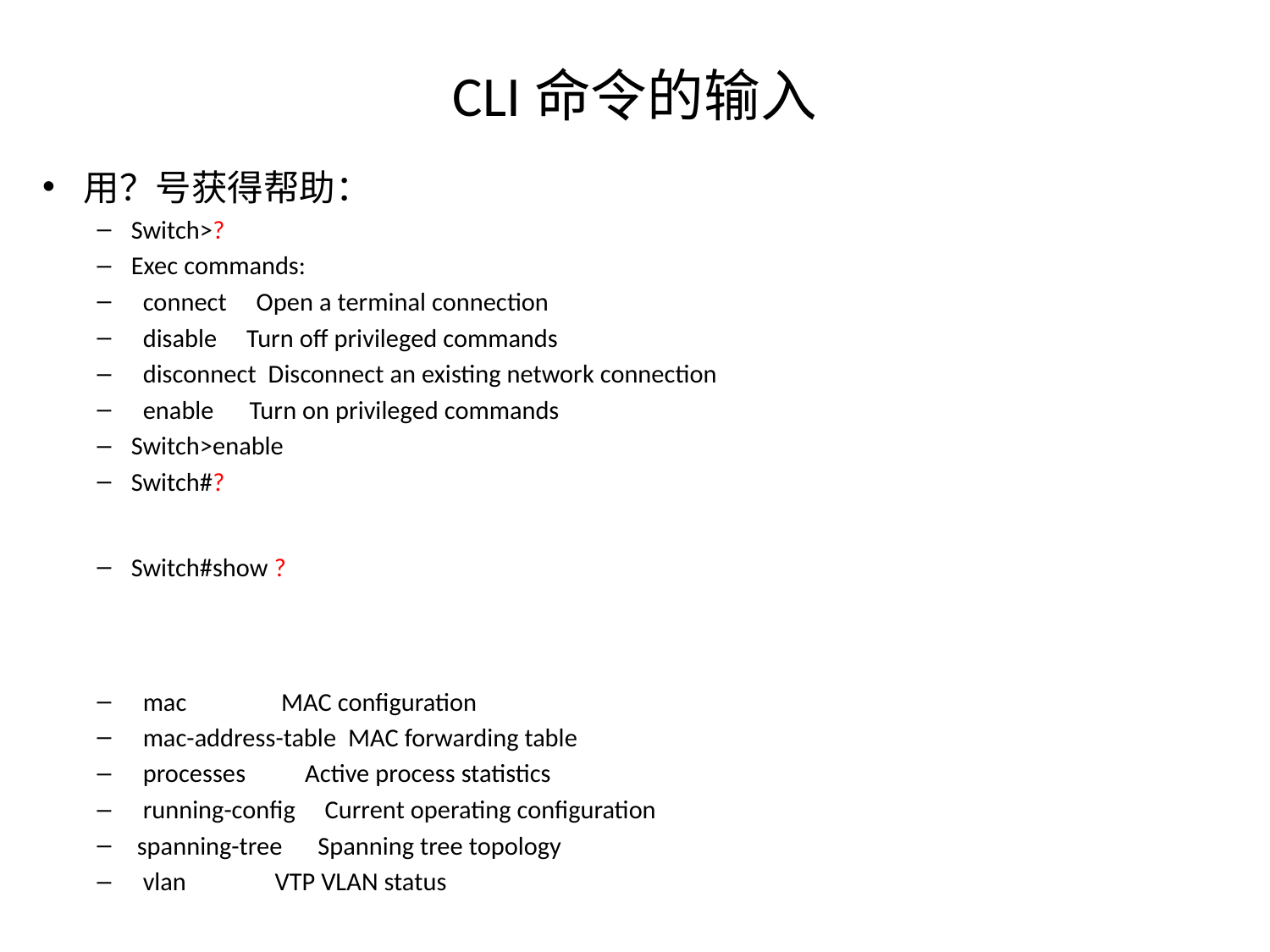

# CLI命令的输入
用？号获得帮助：
Switch>?
Exec commands:
  connect     Open a terminal connection
  disable     Turn off privileged commands
  disconnect  Disconnect an existing network connection
  enable      Turn on privileged commands
Switch>enable
Switch#?

Switch#show ?

  mac                MAC configuration
  mac-address-table  MAC forwarding table
  processes          Active process statistics
  running-config     Current operating configuration
 spanning-tree      Spanning tree topology
  vlan               VTP VLAN status